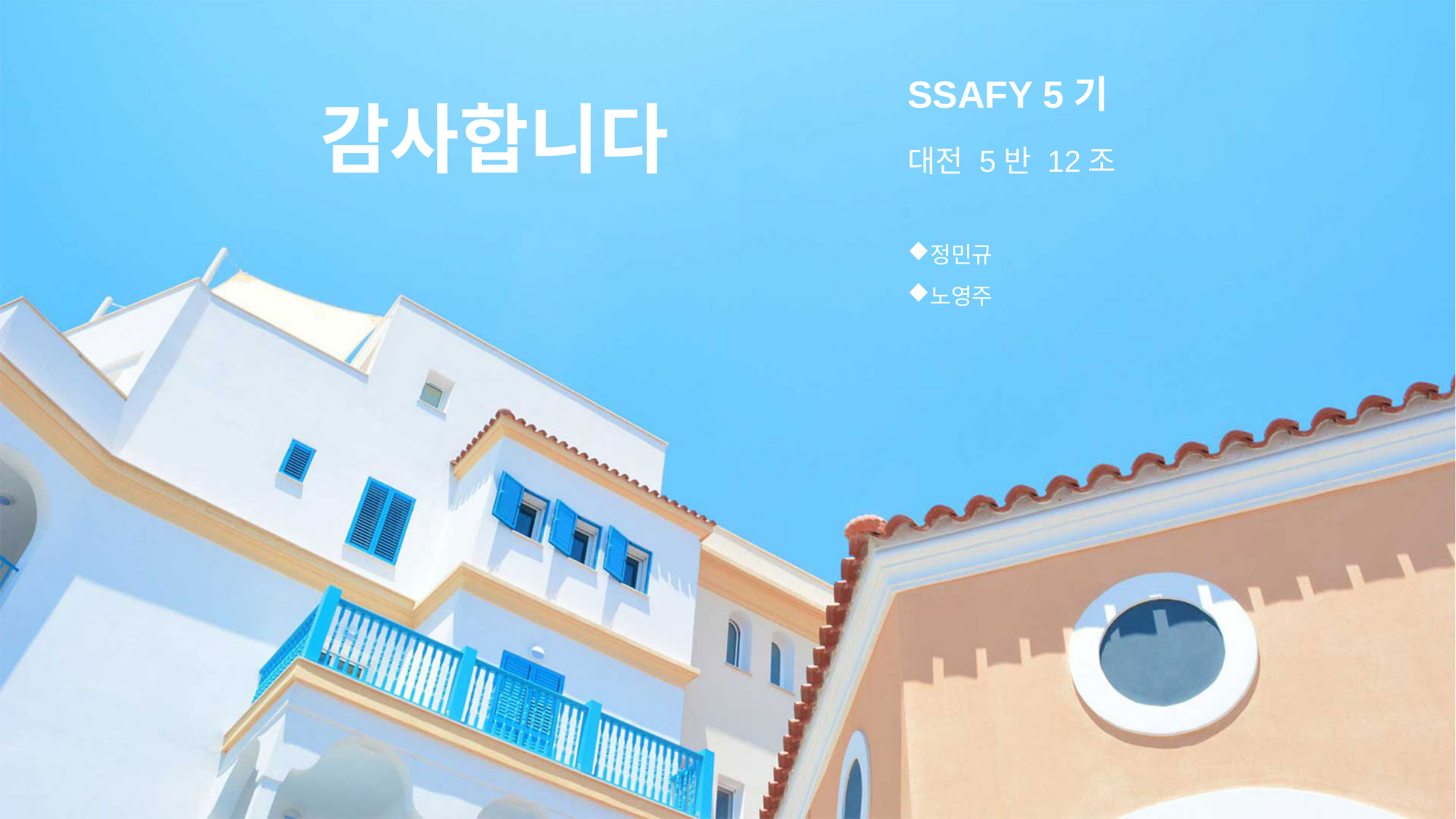

SSAFY 5기
대전 5반 12조
감사합니다
정민규
노영주